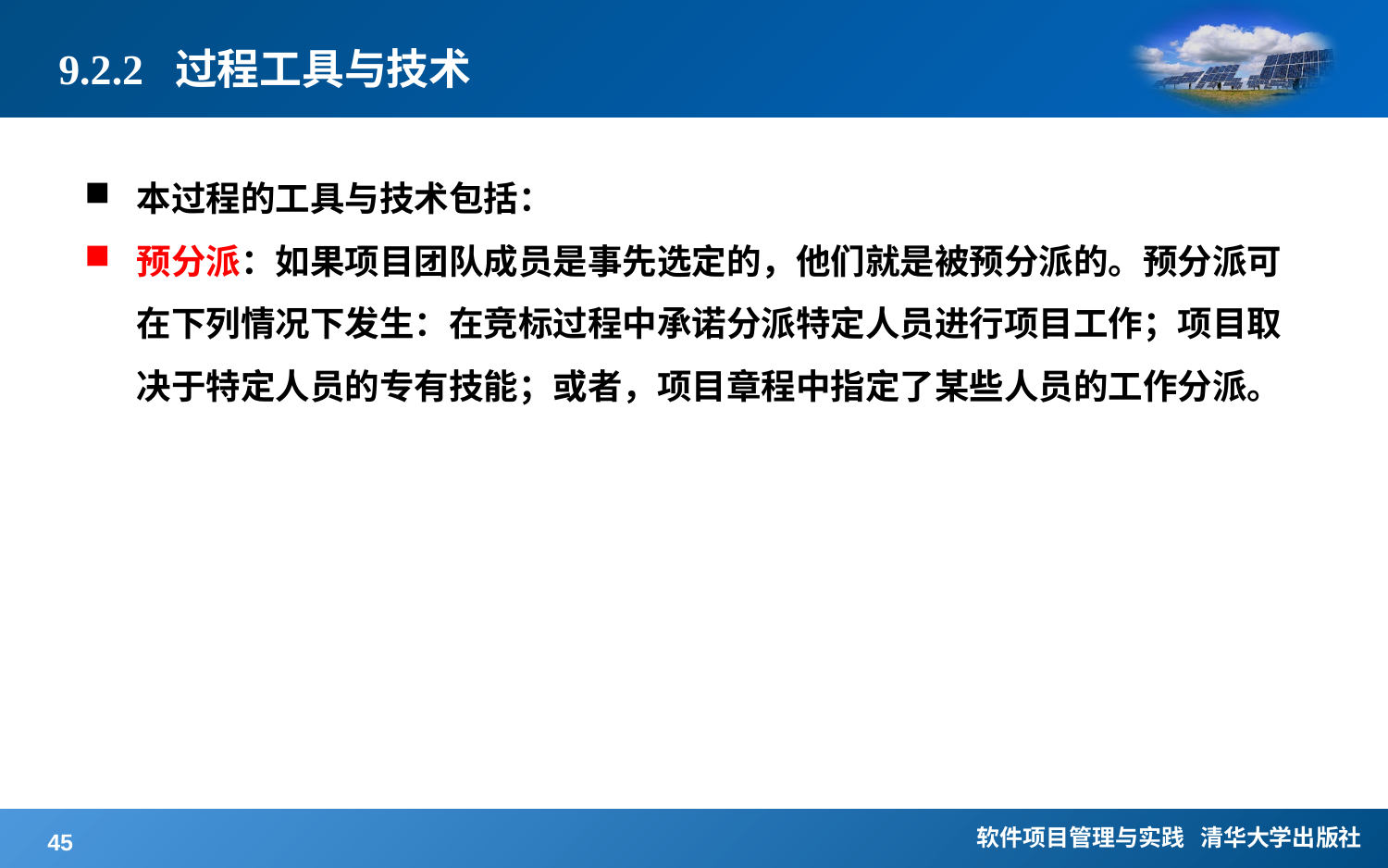

# 9.2.2  过程工具与技术
本过程的工具与技术包括：
预分派：如果项目团队成员是事先选定的，他们就是被预分派的。预分派可在下列情况下发生：在竞标过程中承诺分派特定人员进行项目工作；项目取决于特定人员的专有技能；或者，项目章程中指定了某些人员的工作分派。